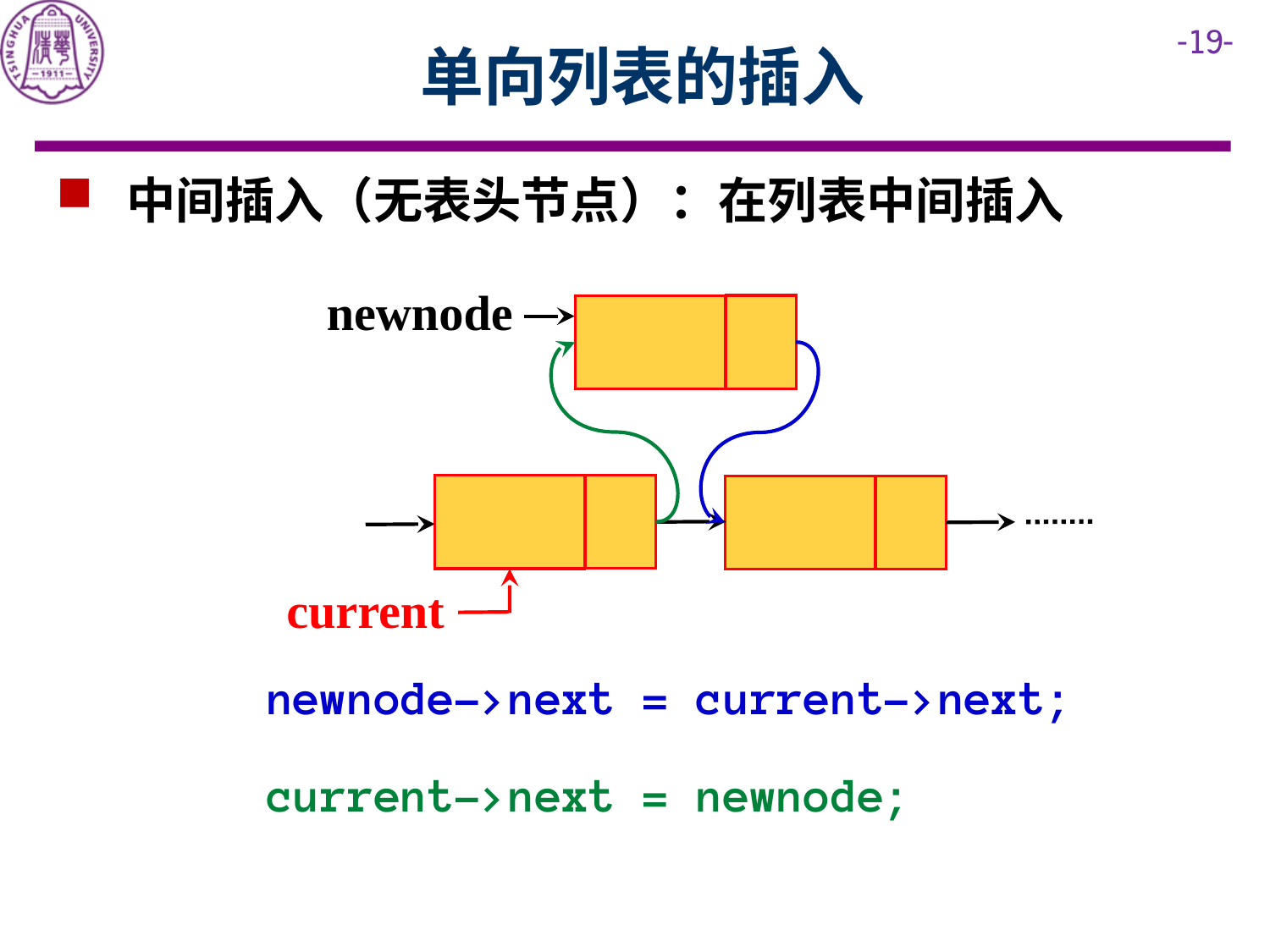

# 单向列表的插入
 中间插入（无表头节点）：在列表中间插入
newnode

current
newnode->next = current->next;
current->next = newnode;